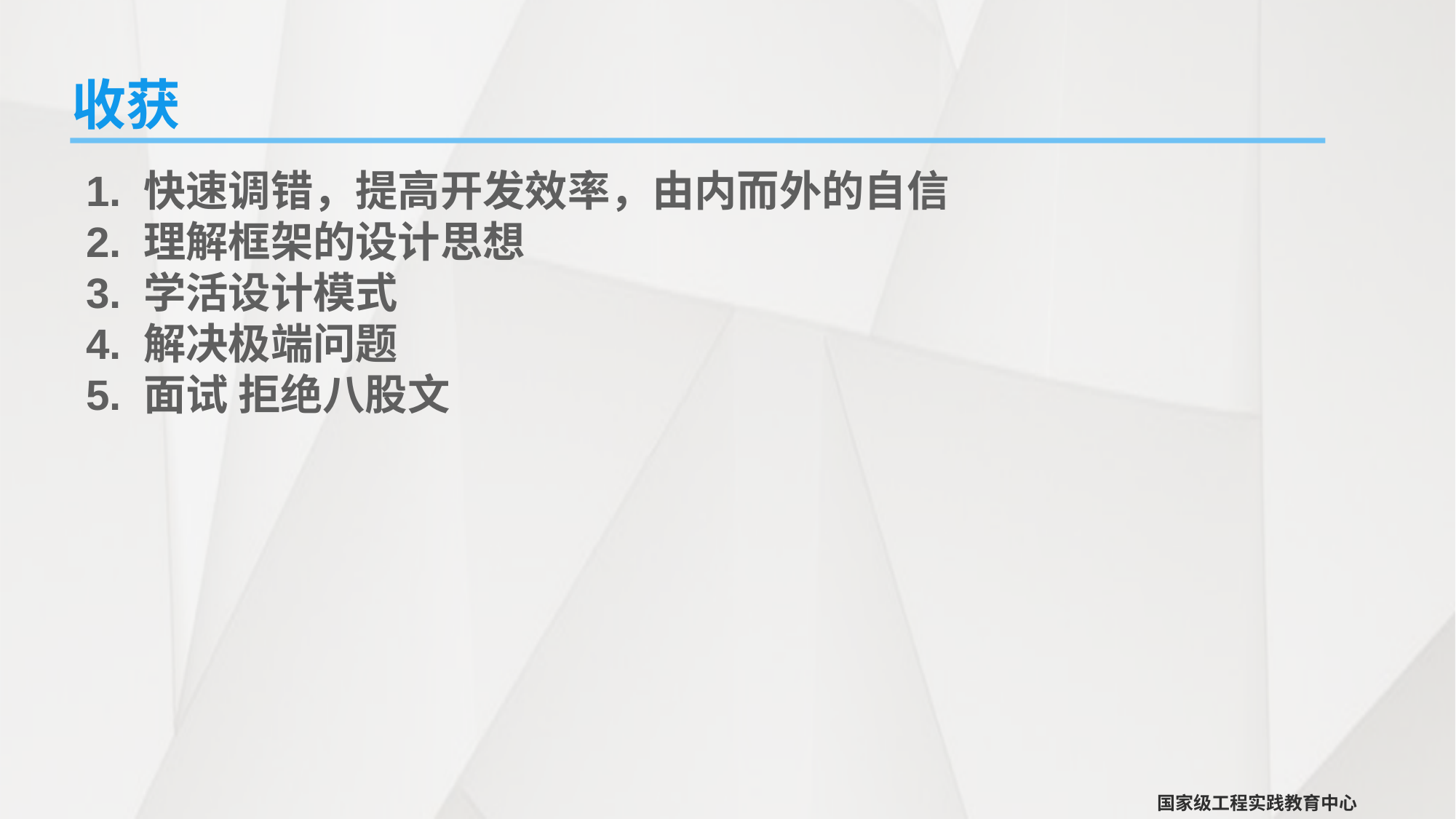

收获

1. 快速调错，提高开发效率，由内而外的自信
2. 理解框架的设计思想
3. 学活设计模式
4. 解决极端问题
5. 面试 拒绝八股文